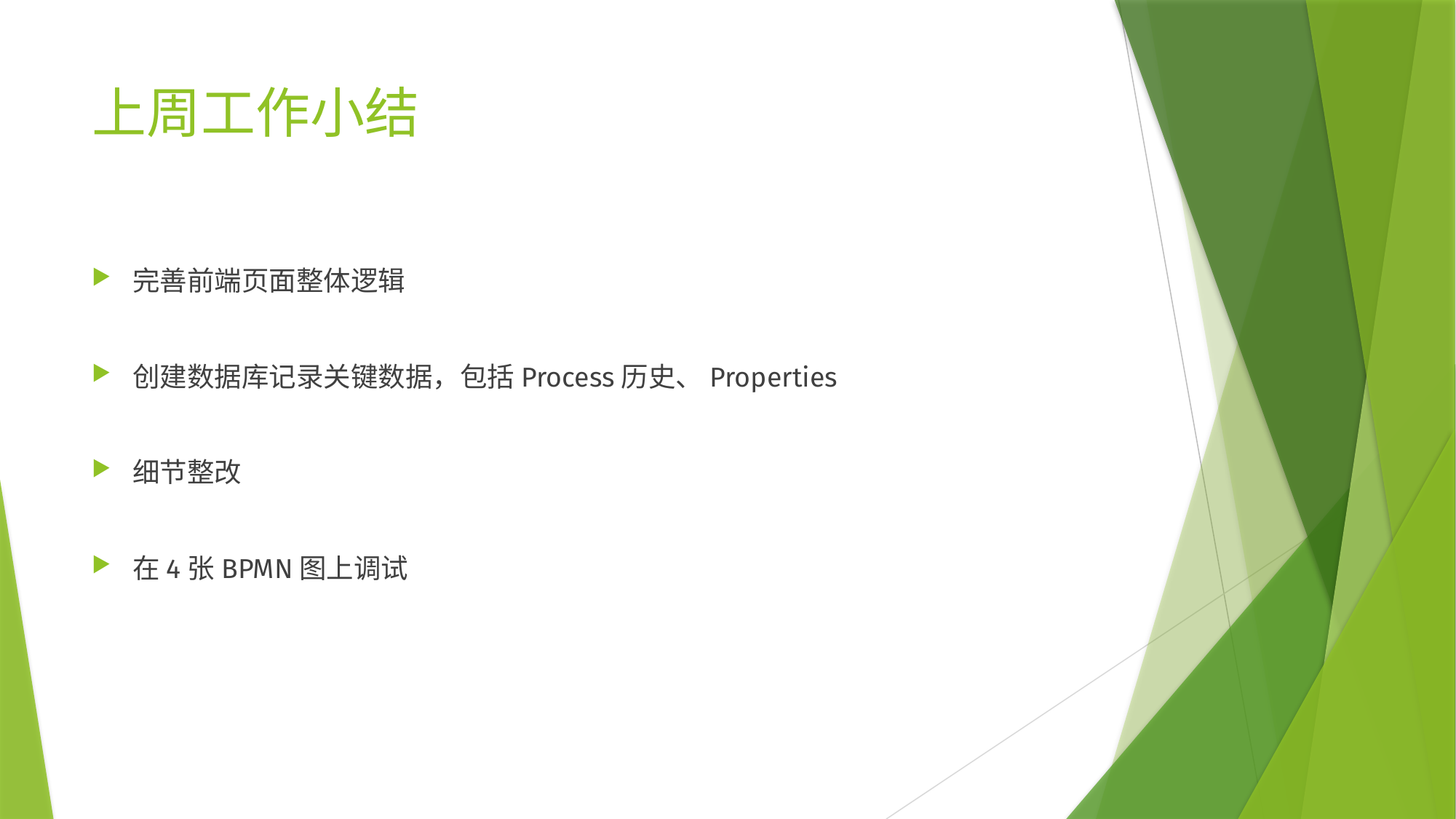

# 上周工作小结
完善前端页面整体逻辑

创建数据库记录关键数据，包括Process历史、Properties

细节整改

在4张BPMN图上调试